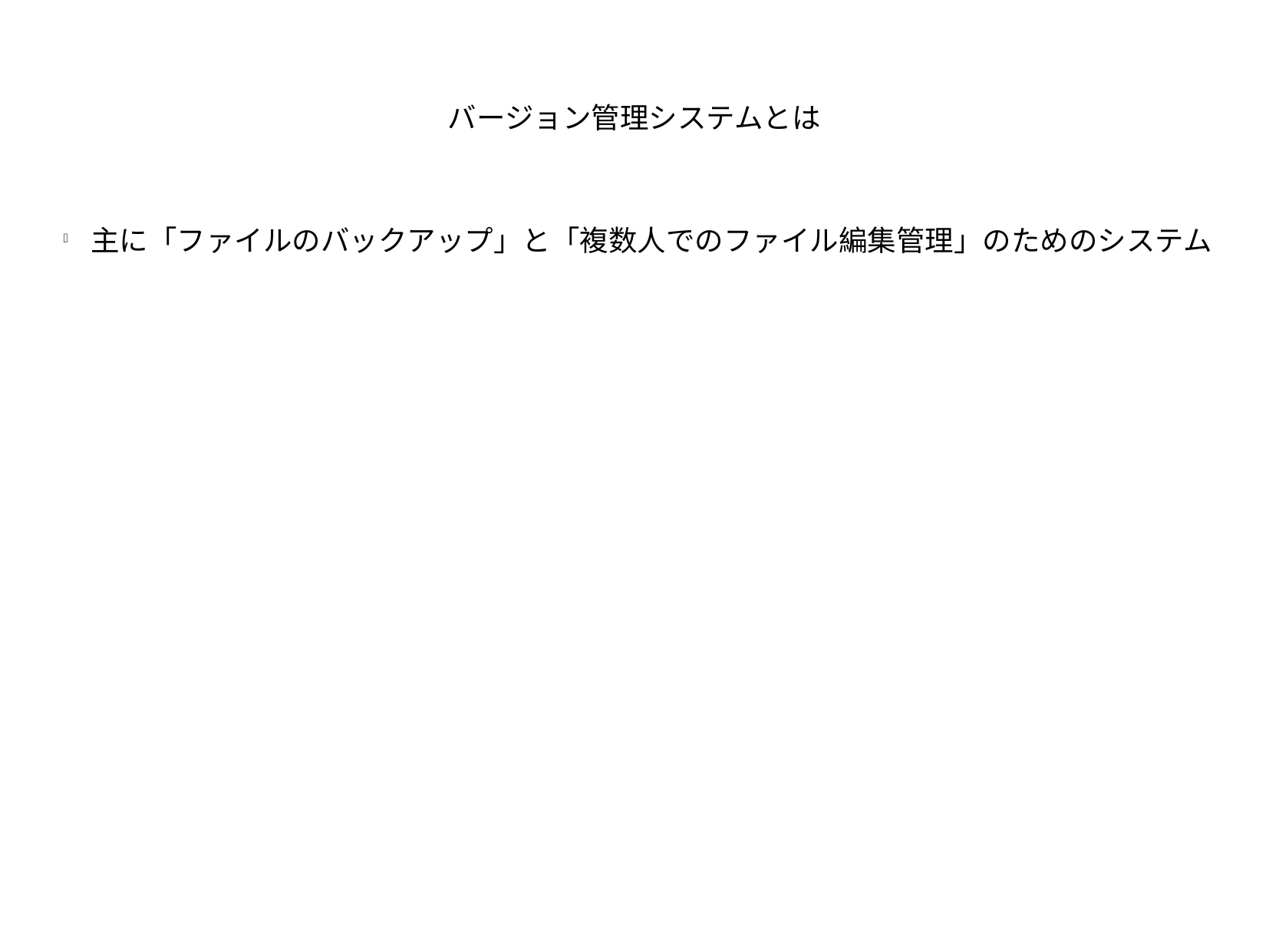

バージョン管理システムとは
主に「ファイルのバックアップ」と「複数人でのファイル編集管理」のためのシステム